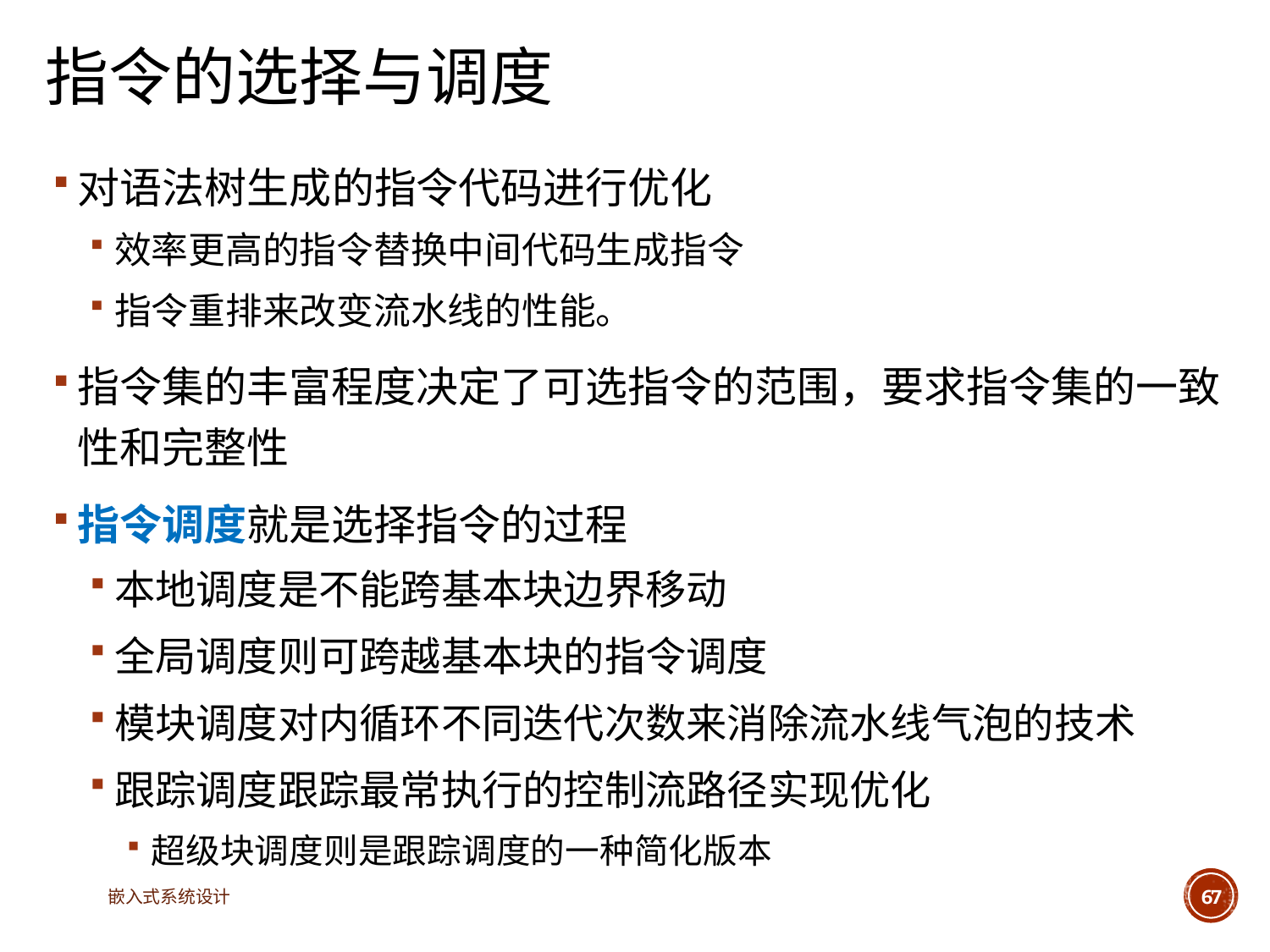

# 指令的选择与调度
对语法树生成的指令代码进行优化
效率更高的指令替换中间代码生成指令
指令重排来改变流水线的性能。
指令集的丰富程度决定了可选指令的范围，要求指令集的一致性和完整性
指令调度就是选择指令的过程
本地调度是不能跨基本块边界移动
全局调度则可跨越基本块的指令调度
模块调度对内循环不同迭代次数来消除流水线气泡的技术
跟踪调度跟踪最常执行的控制流路径实现优化
超级块调度则是跟踪调度的一种简化版本
嵌入式系统设计
67